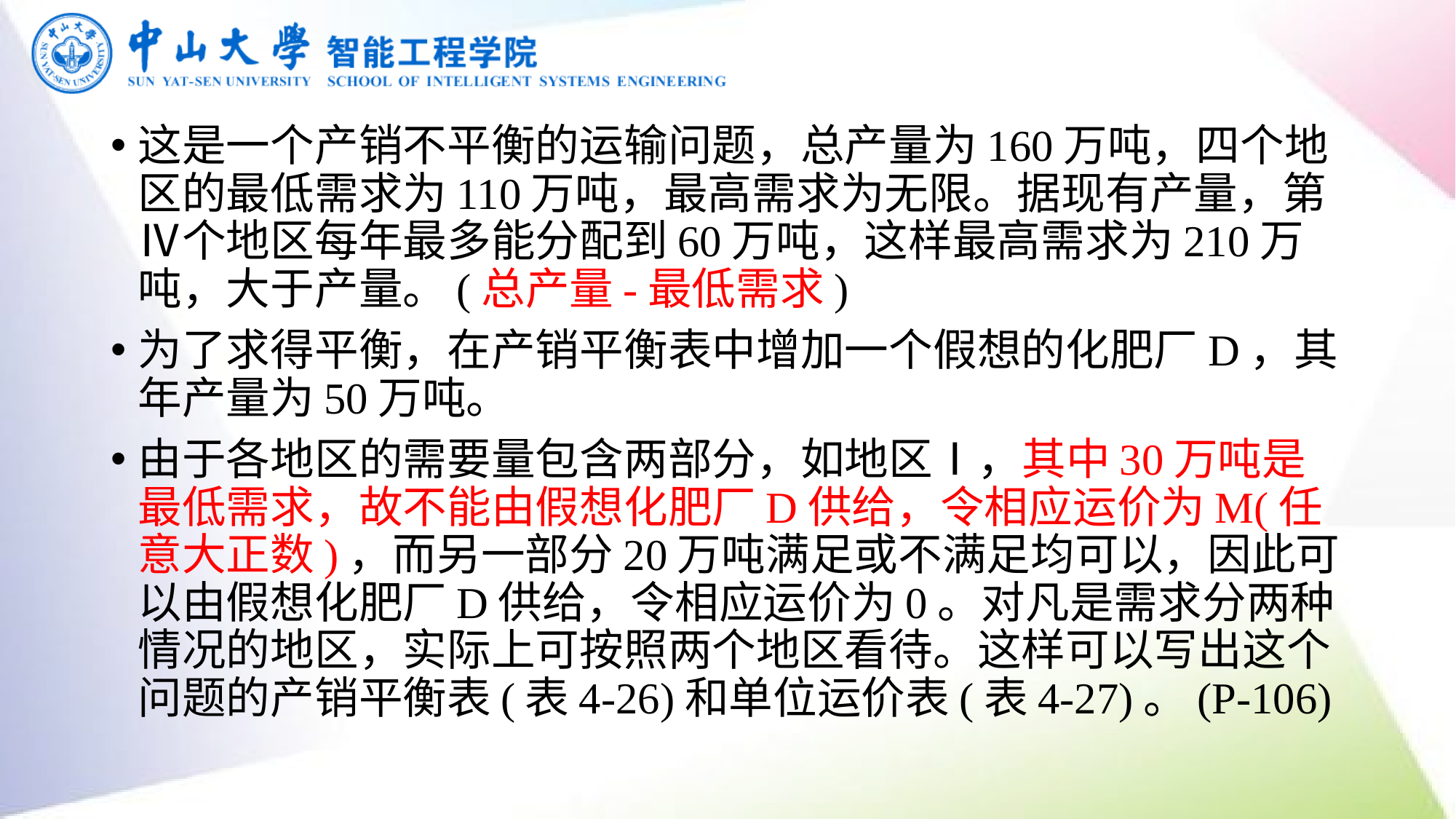

这是一个产销不平衡的运输问题，总产量为160万吨，四个地区的最低需求为110万吨，最高需求为无限。据现有产量，第Ⅳ个地区每年最多能分配到60万吨，这样最高需求为210万吨，大于产量。(总产量-最低需求)
为了求得平衡，在产销平衡表中增加一个假想的化肥厂D，其年产量为50万吨。
由于各地区的需要量包含两部分，如地区Ⅰ，其中30万吨是最低需求，故不能由假想化肥厂D供给，令相应运价为M(任意大正数)，而另一部分20万吨满足或不满足均可以，因此可以由假想化肥厂D供给，令相应运价为0。对凡是需求分两种情况的地区，实际上可按照两个地区看待。这样可以写出这个问题的产销平衡表(表4-26)和单位运价表(表4-27)。(P-106)